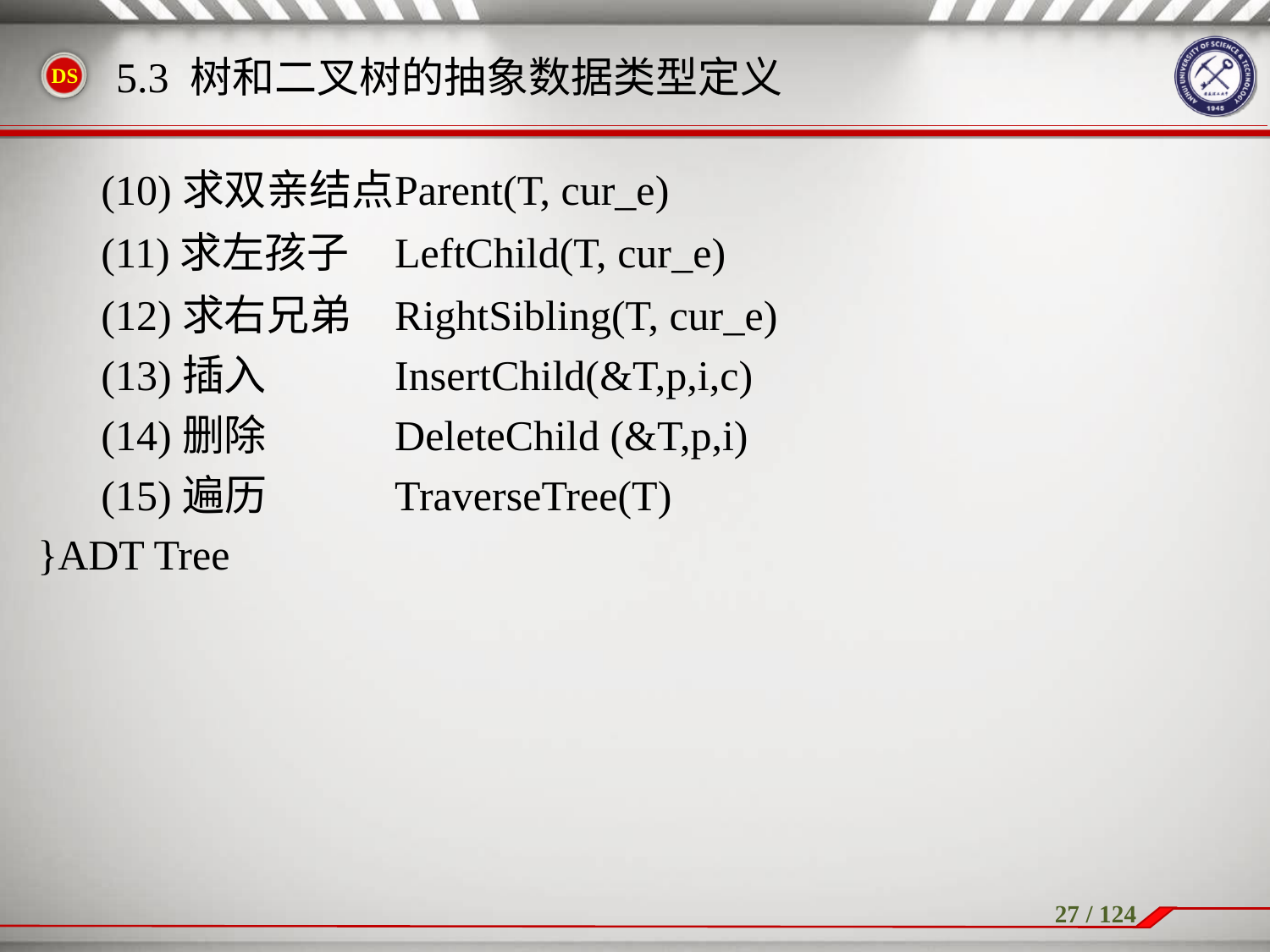

5.3 树和二叉树的抽象数据类型定义
(10)求双亲结点	Parent(T, cur_e)
(11)求左孩子	LeftChild(T, cur_e)
(12)求右兄弟	RightSibling(T, cur_e)
(13)插入		InsertChild(&T,p,i,c)
(14)删除		DeleteChild (&T,p,i)
(15)遍历		TraverseTree(T)
}ADT Tree